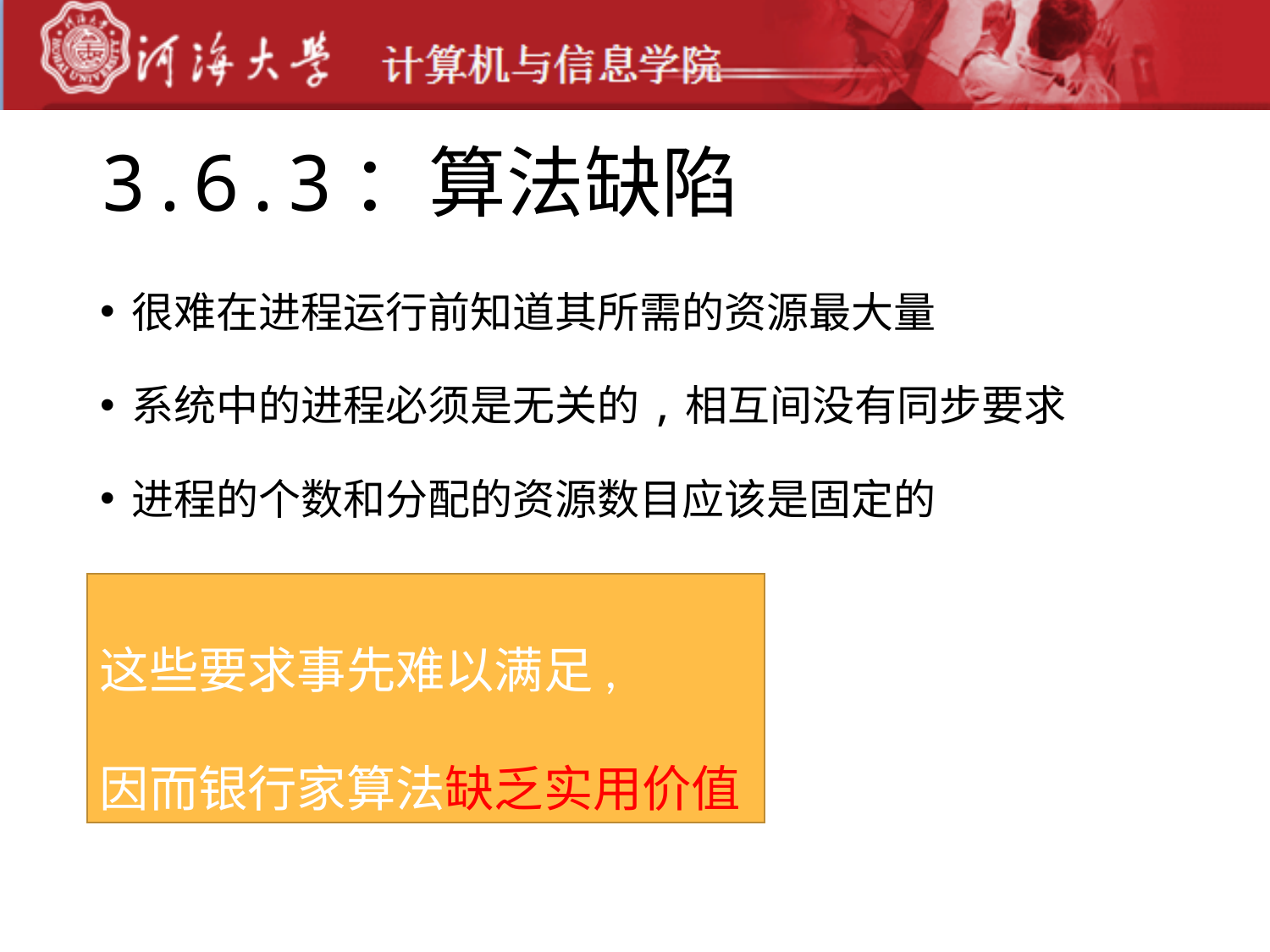

# 3.6.3：算法缺陷
很难在进程运行前知道其所需的资源最大量
系统中的进程必须是无关的,相互间没有同步要求
进程的个数和分配的资源数目应该是固定的

这些要求事先难以满足,
因而银行家算法缺乏实用价值